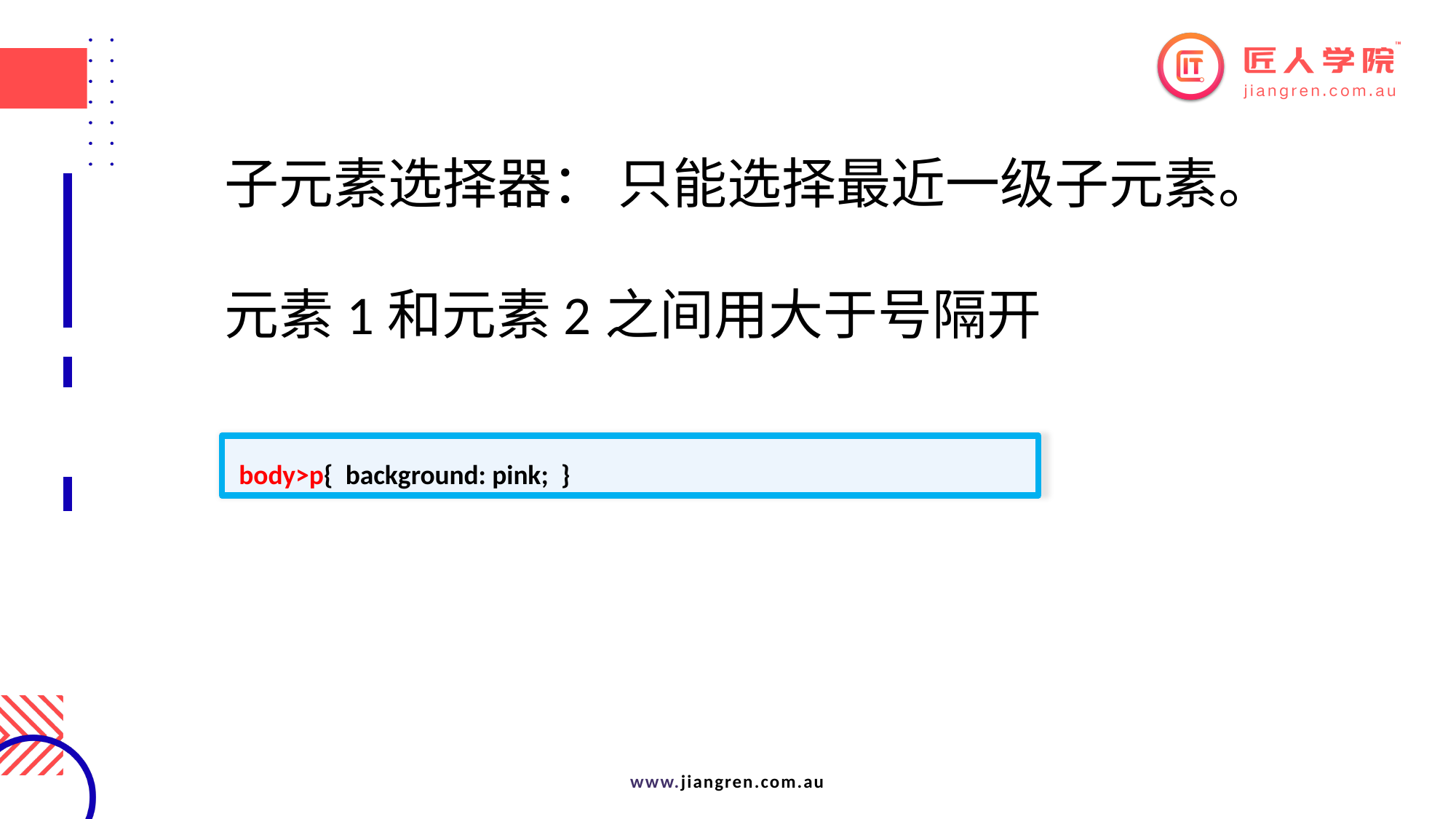

子元素选择器： 只能选择最近一级子元素。

元素1和元素2之间用大于号隔开
 body>p{  background: pink;  }